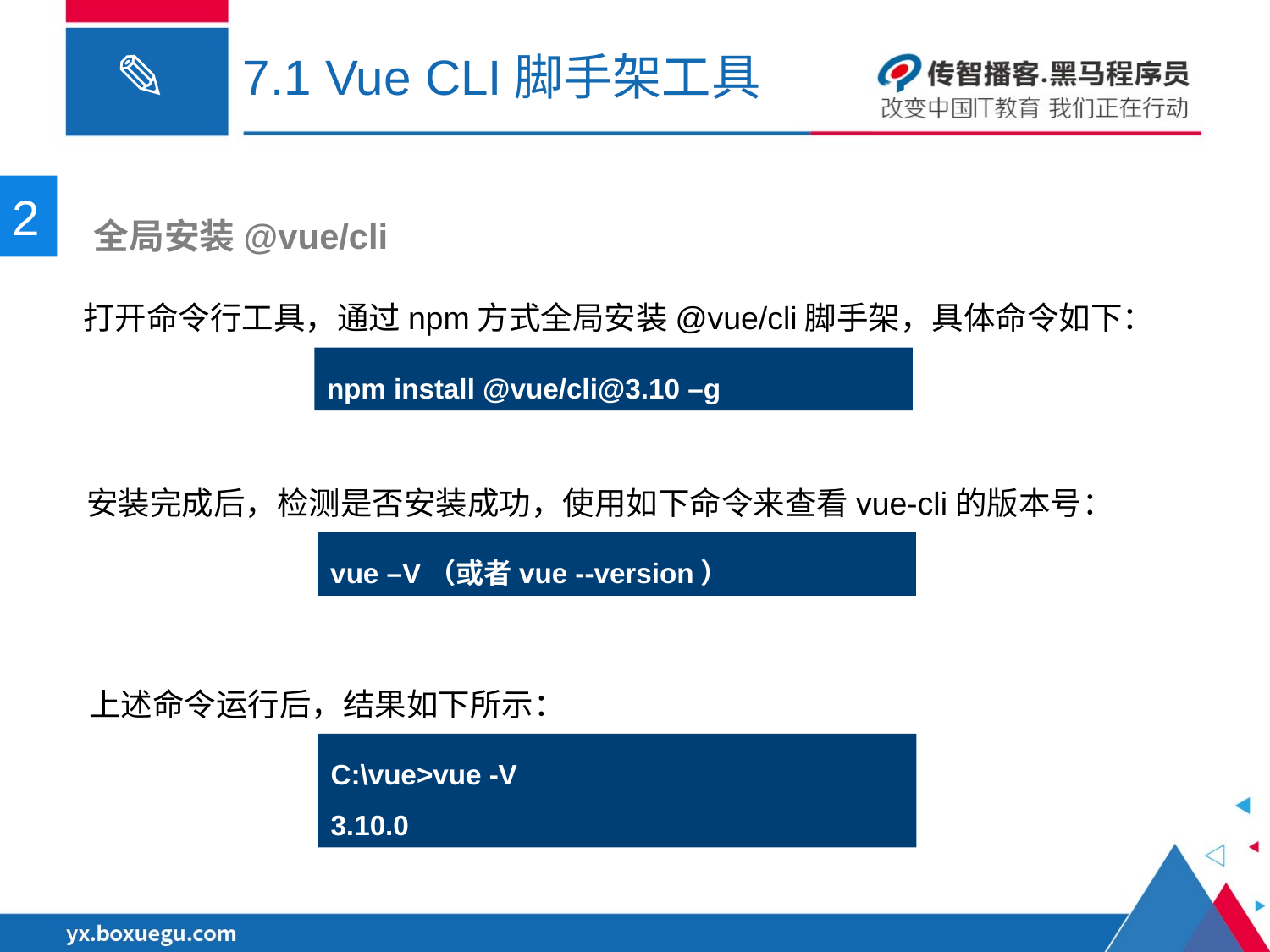

# 7.1 Vue CLI脚手架工具

2
  全局安装@vue/cli
打开命令行工具，通过npm方式全局安装@vue/cli脚手架，具体命令如下：
npm install @vue/cli@3.10 –g
安装完成后，检测是否安装成功，使用如下命令来查看vue-cli的版本号：
vue –V（或者vue --version）
上述命令运行后，结果如下所示：
C:\vue>vue -V
3.10.0